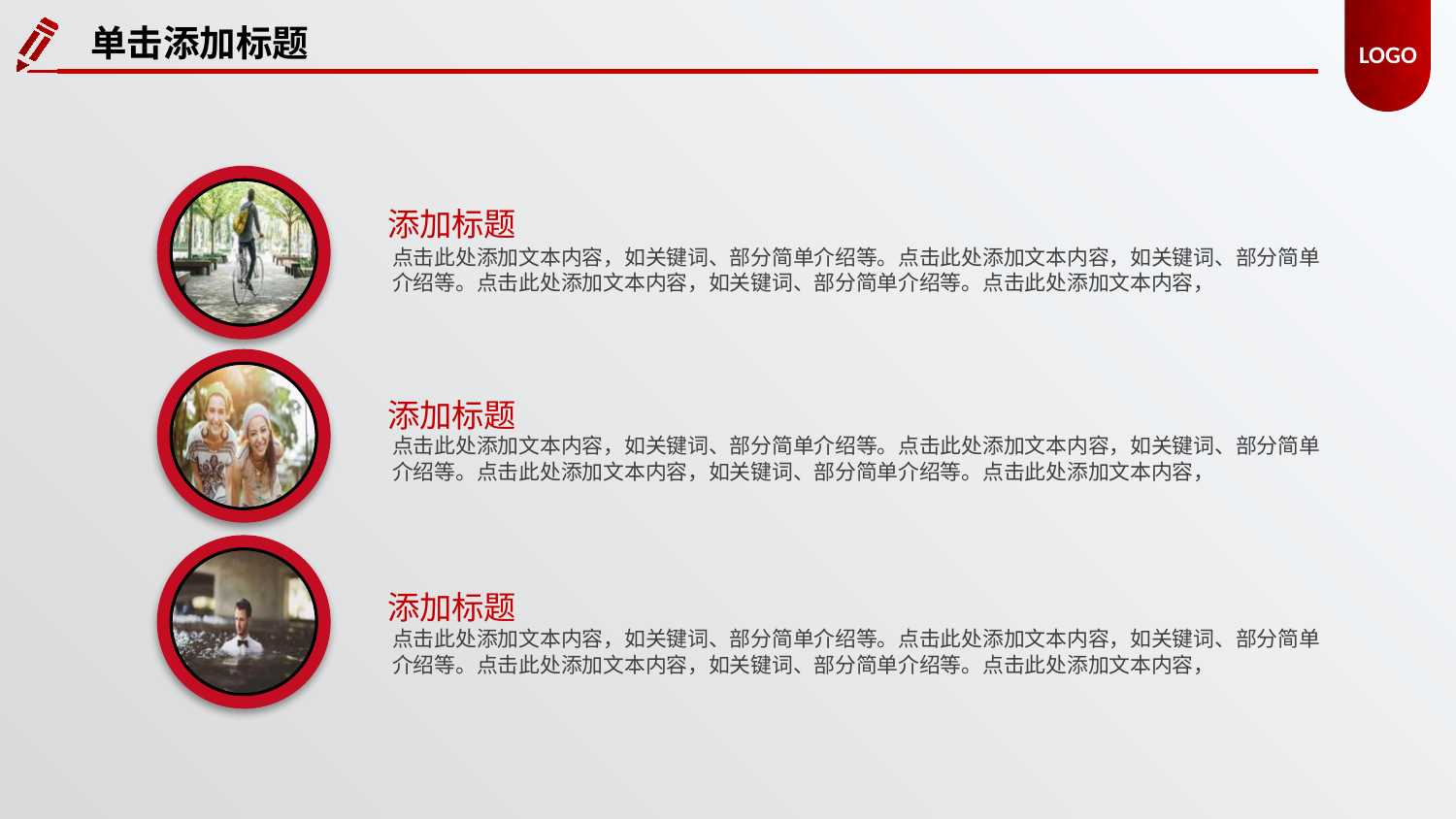

LOGO
单击添加标题

添加标题
点击此处添加文本内容，如关键词、部分简单介绍等。点击此处添加文本内容，如关键词、部分简单介绍等。点击此处添加文本内容，如关键词、部分简单介绍等。点击此处添加文本内容，

添加标题
点击此处添加文本内容，如关键词、部分简单介绍等。点击此处添加文本内容，如关键词、部分简单介绍等。点击此处添加文本内容，如关键词、部分简单介绍等。点击此处添加文本内容，

添加标题
点击此处添加文本内容，如关键词、部分简单介绍等。点击此处添加文本内容，如关键词、部分简单介绍等。点击此处添加文本内容，如关键词、部分简单介绍等。点击此处添加文本内容，